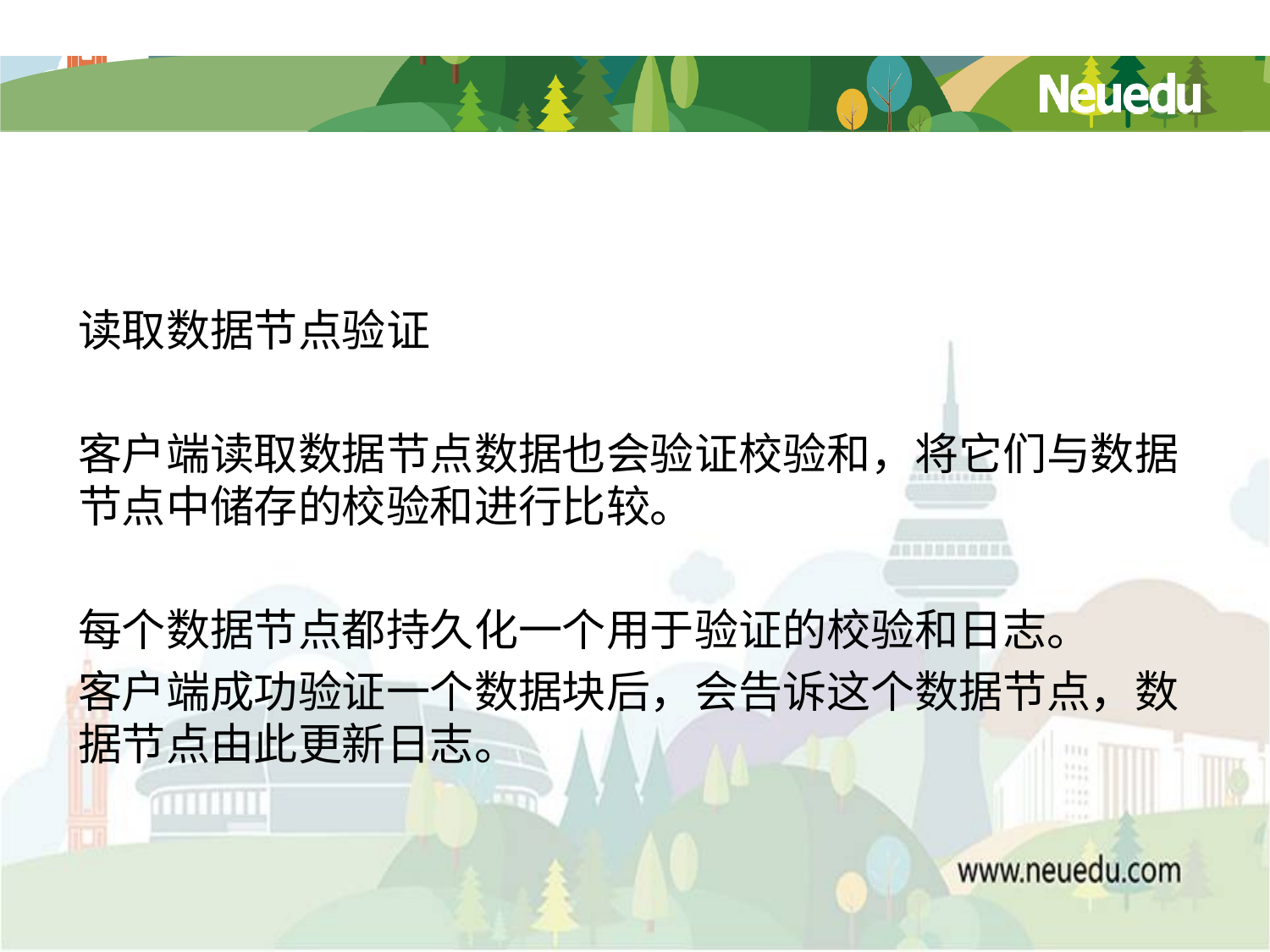

#
读取数据节点验证

客户端读取数据节点数据也会验证校验和，将它们与数据节点中储存的校验和进行比较。

每个数据节点都持久化一个用于验证的校验和日志。
客户端成功验证一个数据块后，会告诉这个数据节点，数据节点由此更新日志。